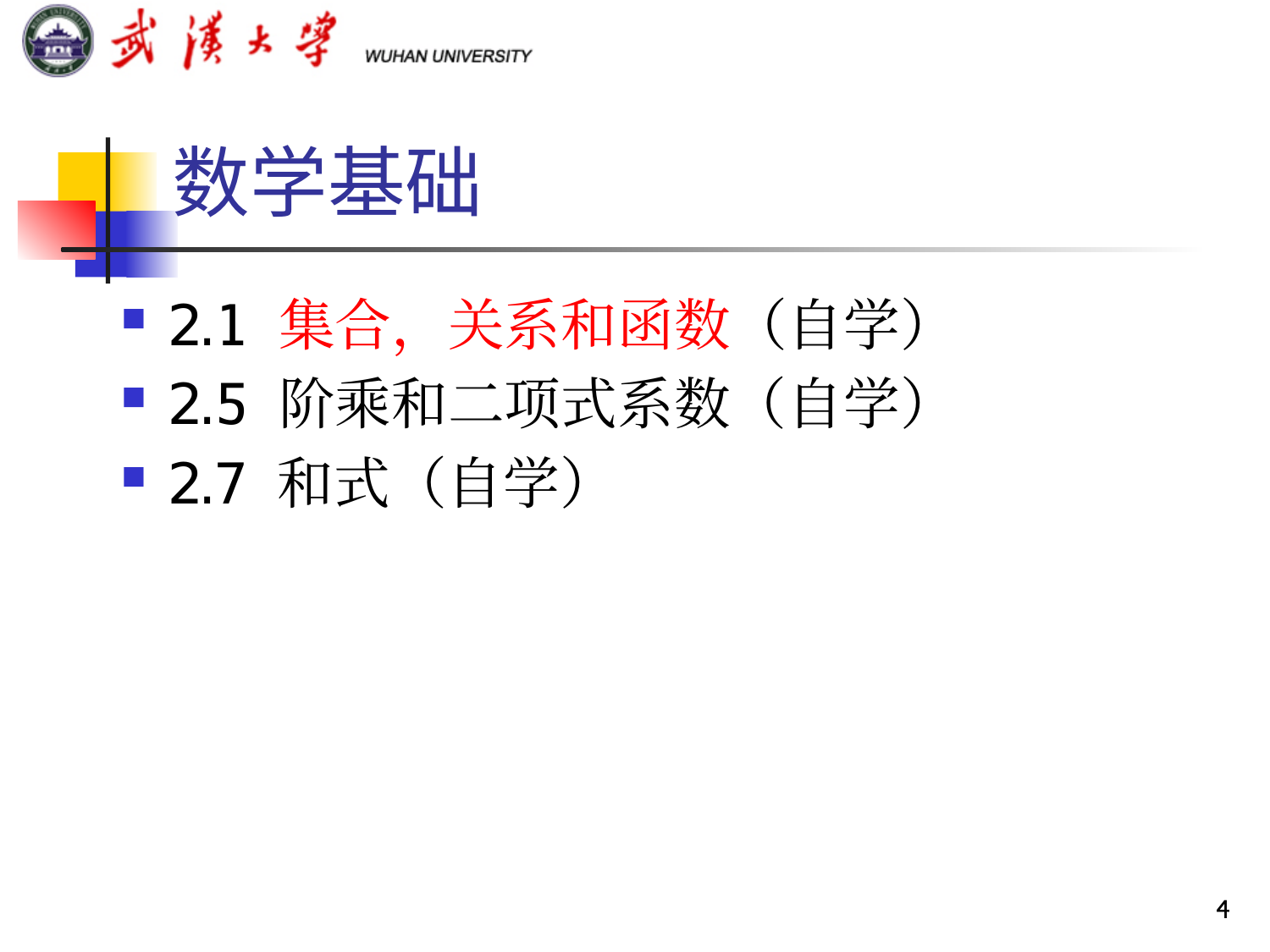

# 数学基础
2.1 集合，关系和函数（自学）
2.5 阶乘和二项式系数（自学）
2.7 和式（自学）
4